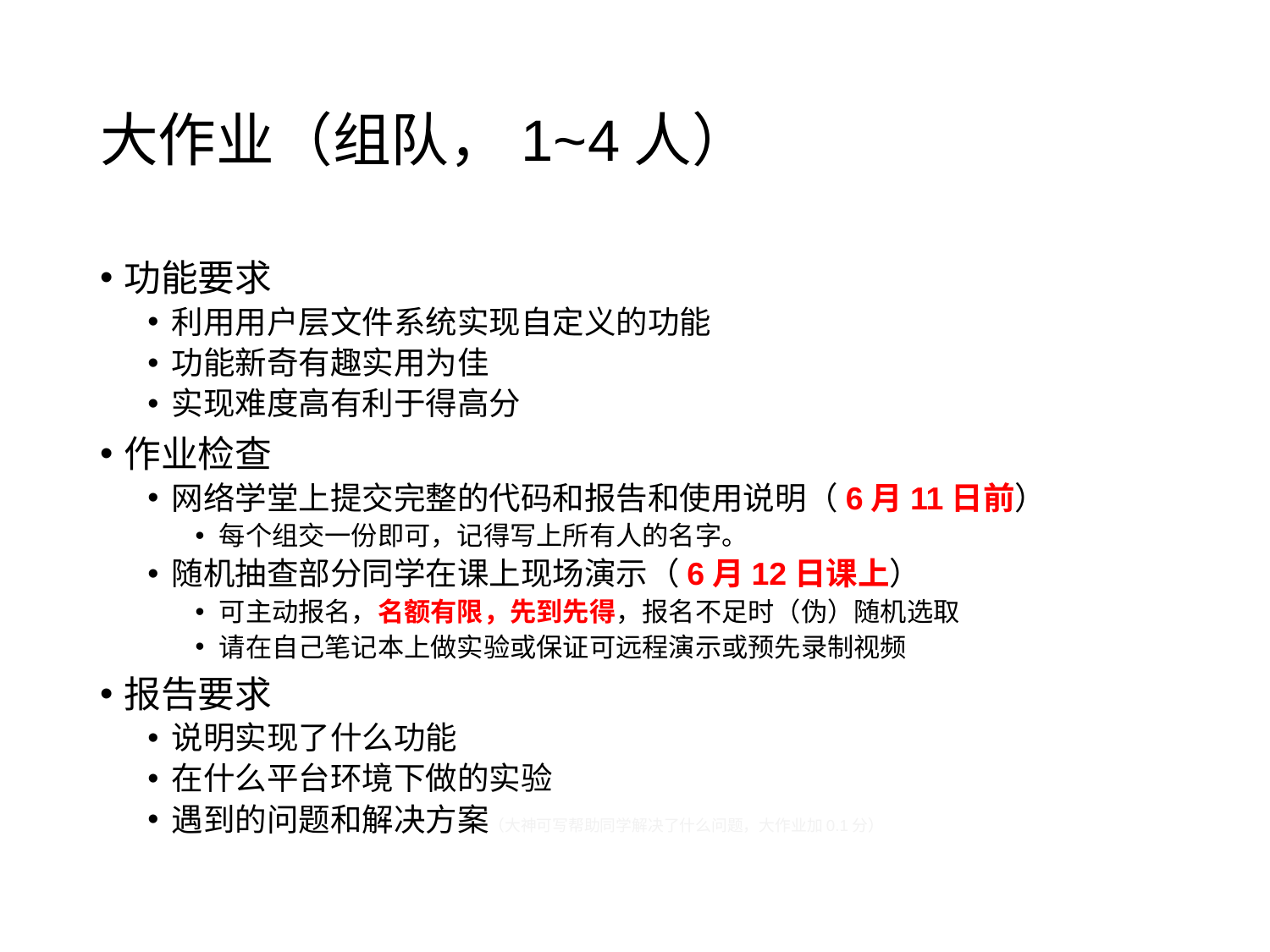

# 大作业（组队，1~4人）
功能要求
利用用户层文件系统实现自定义的功能
功能新奇有趣实用为佳
实现难度高有利于得高分
作业检查
网络学堂上提交完整的代码和报告和使用说明（6月11日前）
每个组交一份即可，记得写上所有人的名字。
随机抽查部分同学在课上现场演示（6月12日课上）
可主动报名，名额有限，先到先得，报名不足时（伪）随机选取
请在自己笔记本上做实验或保证可远程演示或预先录制视频
报告要求
说明实现了什么功能
在什么平台环境下做的实验
遇到的问题和解决方案（大神可写帮助同学解决了什么问题，大作业加0.1分）